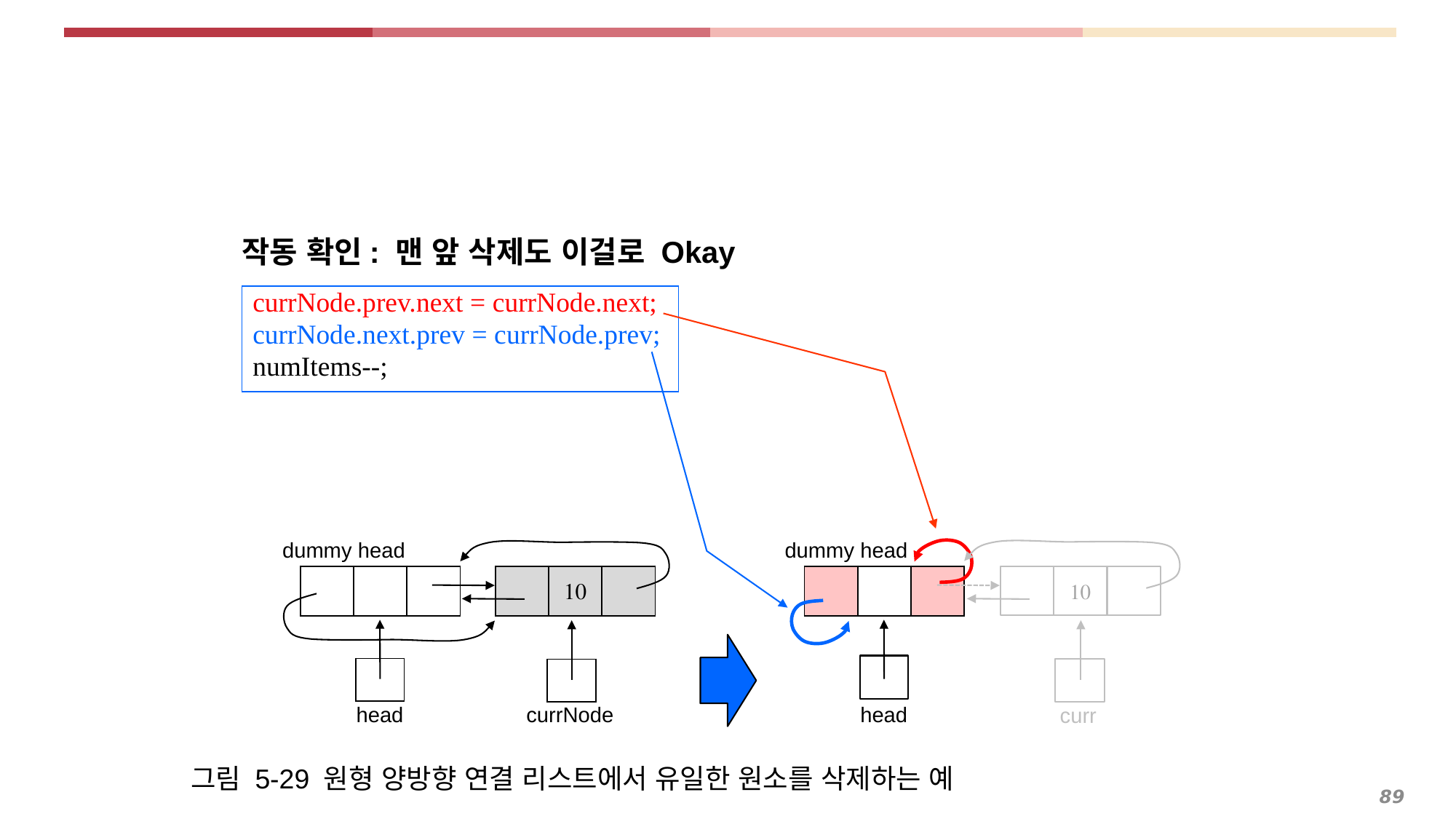

작동 확인: 맨 앞 삭제도 이걸로 Okay
currNode.prev.next = currNode.next;
currNode.next.prev = currNode.prev;
numItems--;

dummy head
dummy head

|  |  |  |
| --- | --- | --- |
|  | 10 |  |
| --- | --- | --- |
|  |  |  |
| --- | --- | --- |

10

|  |
| --- |
|  |
| --- |

head
currNode
head
curr
그림 5-29 원형 양방향 연결 리스트에서 유일한 원소를 삭제하는 예